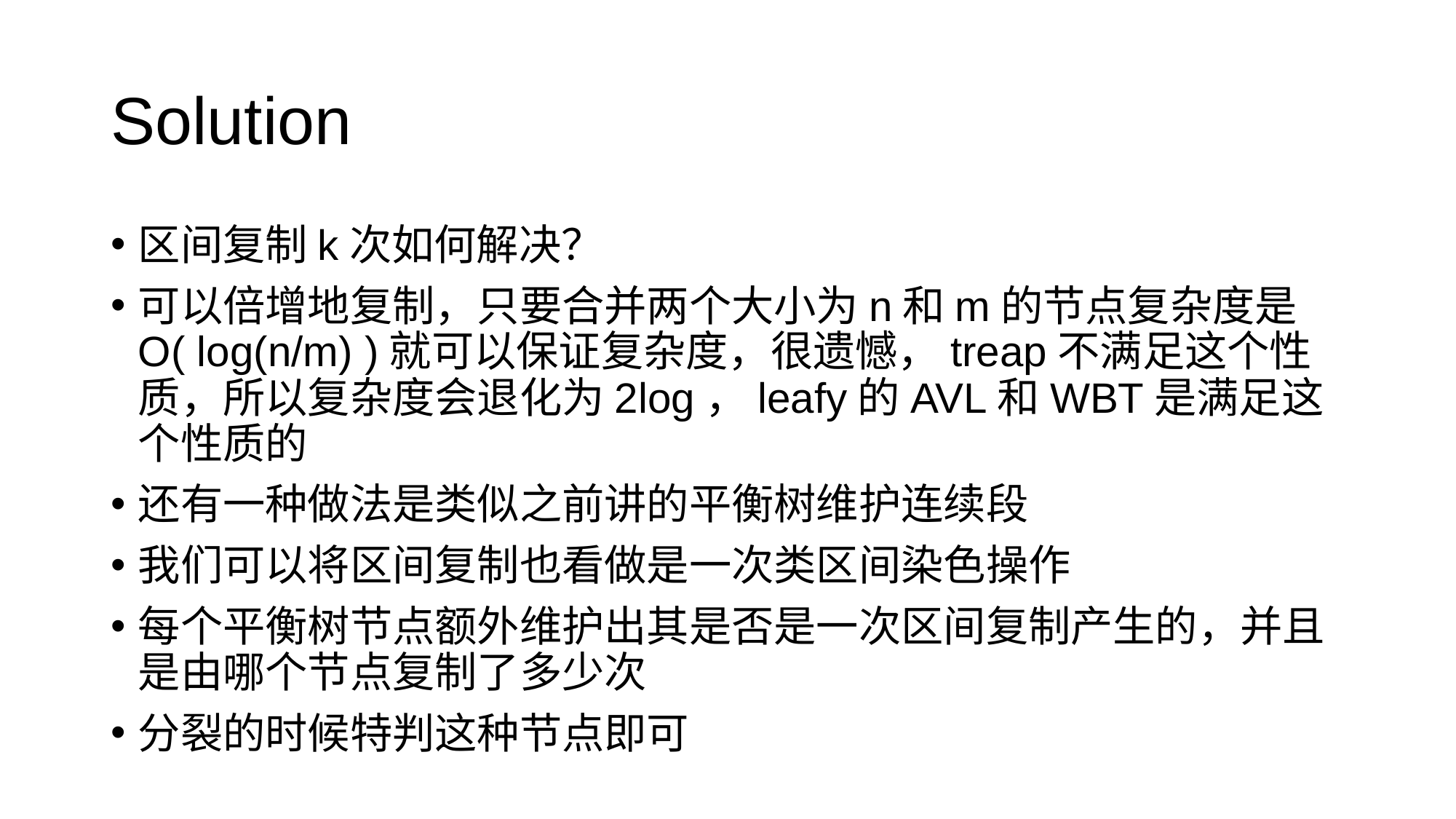

# Solution
区间复制k次如何解决？
可以倍增地复制，只要合并两个大小为n和m的节点复杂度是O( log(n/m) )就可以保证复杂度，很遗憾，treap不满足这个性质，所以复杂度会退化为2log，leafy的AVL和WBT是满足这个性质的
还有一种做法是类似之前讲的平衡树维护连续段
我们可以将区间复制也看做是一次类区间染色操作
每个平衡树节点额外维护出其是否是一次区间复制产生的，并且是由哪个节点复制了多少次
分裂的时候特判这种节点即可